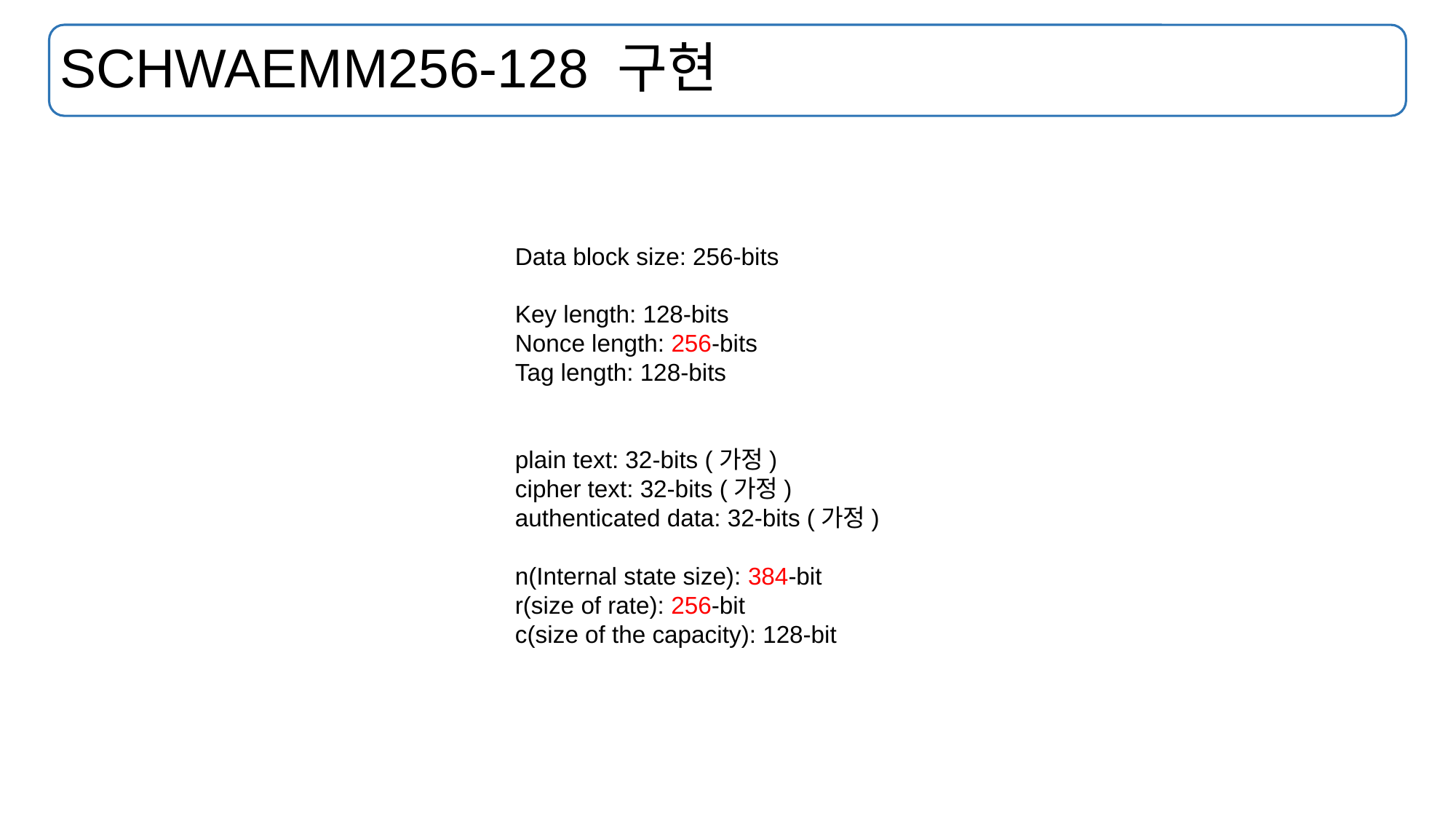

# SCHWAEMM256-128 구현
Data block size: 256-bits

Key length: 128-bits
Nonce length: 256-bits
Tag length: 128-bits

plain text: 32-bits (가정)
cipher text: 32-bits (가정)
authenticated data: 32-bits (가정)

n(Internal state size): 384-bit
r(size of rate): 256-bit
c(size of the capacity): 128-bit